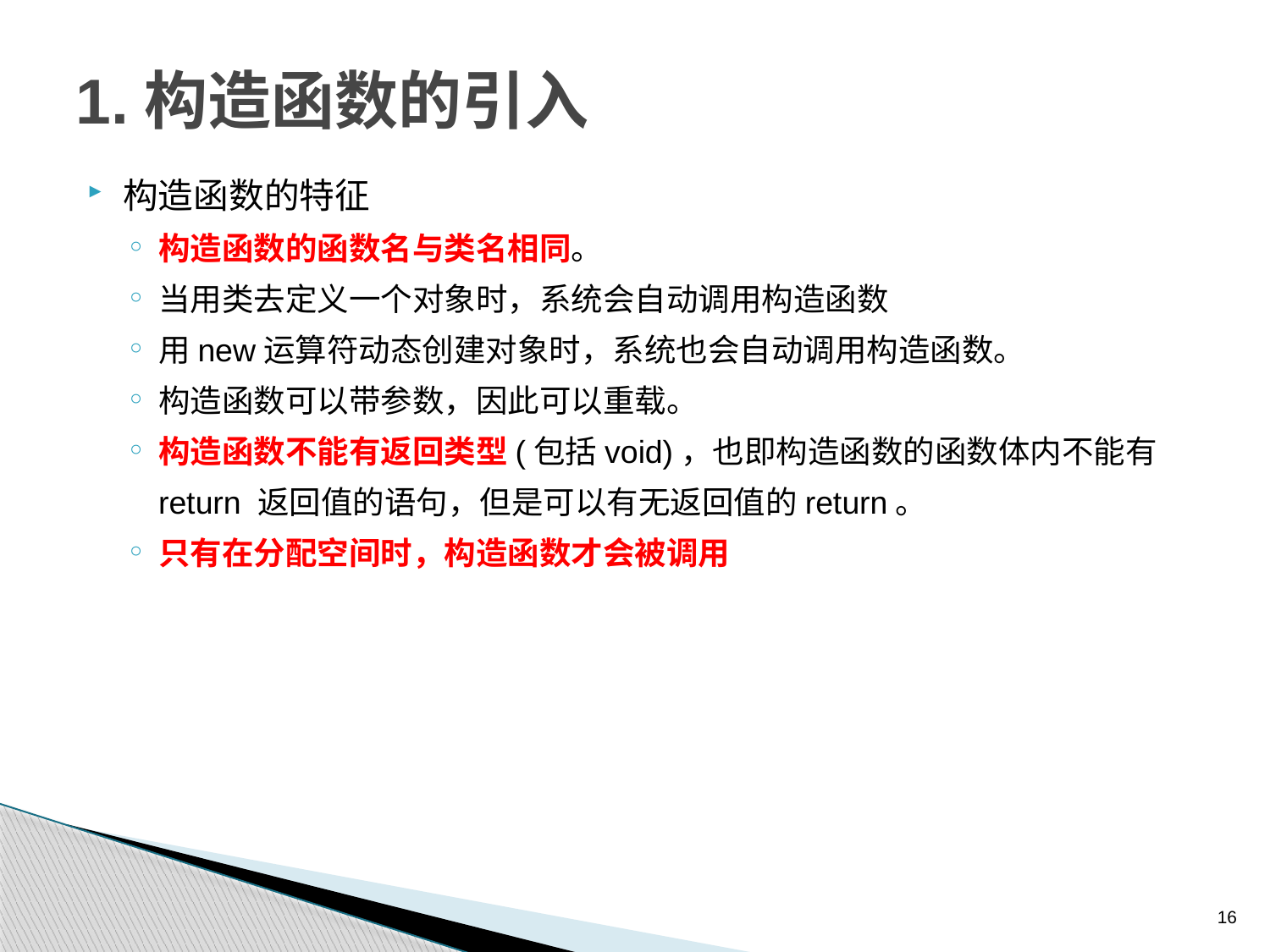

# 1.构造函数的引入
构造函数的特征
构造函数的函数名与类名相同。
当用类去定义一个对象时，系统会自动调用构造函数
用new运算符动态创建对象时，系统也会自动调用构造函数。
构造函数可以带参数，因此可以重载。
构造函数不能有返回类型(包括void)，也即构造函数的函数体内不能有return 返回值的语句，但是可以有无返回值的return。
只有在分配空间时，构造函数才会被调用

16